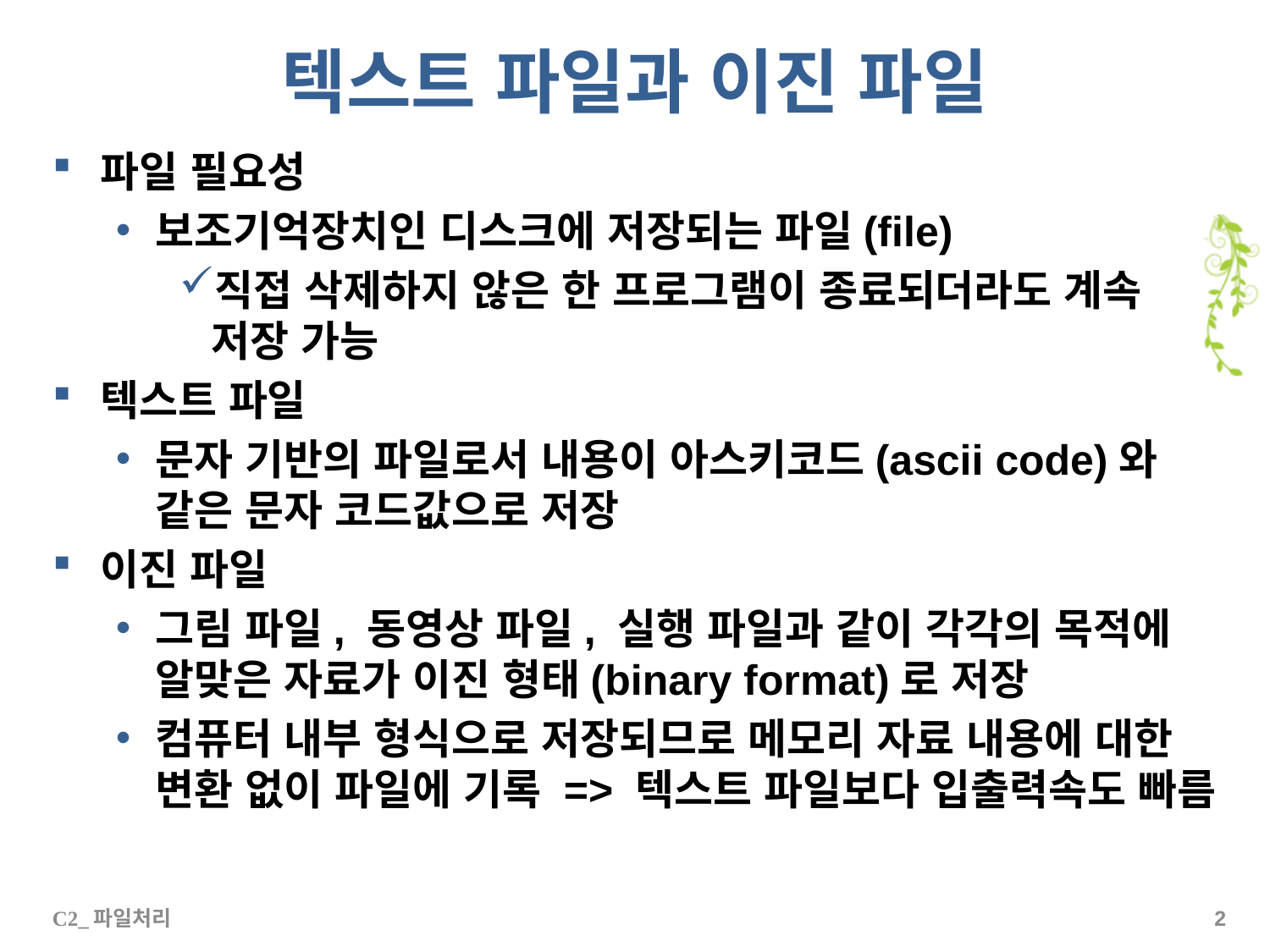

# 텍스트 파일과 이진 파일
파일 필요성
보조기억장치인 디스크에 저장되는 파일(file)
직접 삭제하지 않은 한 프로그램이 종료되더라도 계속 저장 가능
텍스트 파일
문자 기반의 파일로서 내용이 아스키코드(ascii code)와 같은 문자 코드값으로 저장
이진 파일
그림 파일, 동영상 파일, 실행 파일과 같이 각각의 목적에 알맞은 자료가 이진 형태(binary format)로 저장
컴퓨터 내부 형식으로 저장되므로 메모리 자료 내용에 대한 변환 없이 파일에 기록 => 텍스트 파일보다 입출력속도 빠름
C2_파일처리
2